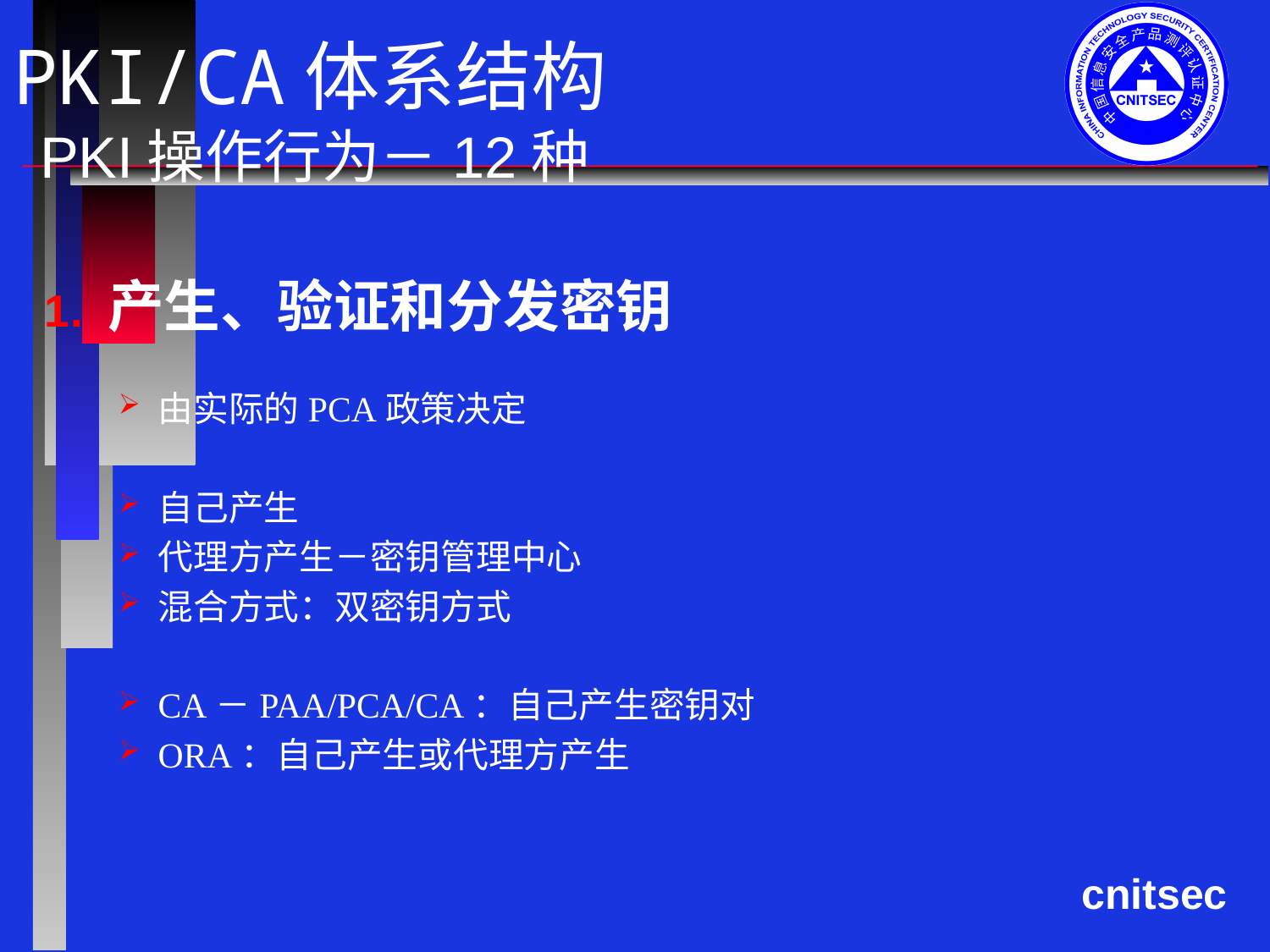

# PKI/CA体系结构 PKI操作行为－12种
产生、验证和分发密钥

由实际的PCA政策决定

自己产生
代理方产生－密钥管理中心
混合方式：双密钥方式

CA－PAA/PCA/CA：自己产生密钥对
ORA：自己产生或代理方产生